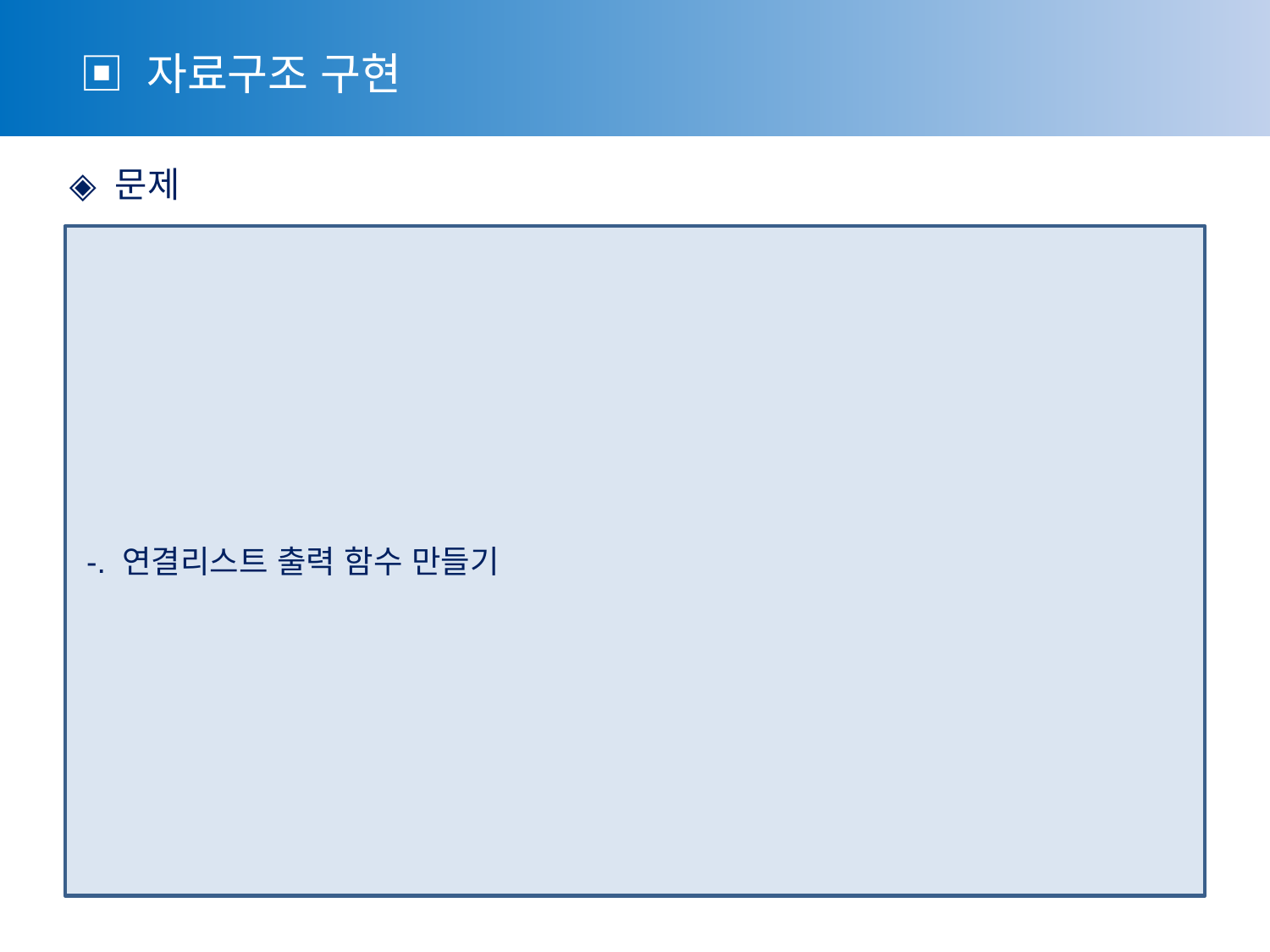

▣ 자료구조 구현
◈ 문제
 -. 연결리스트 출력 함수 만들기